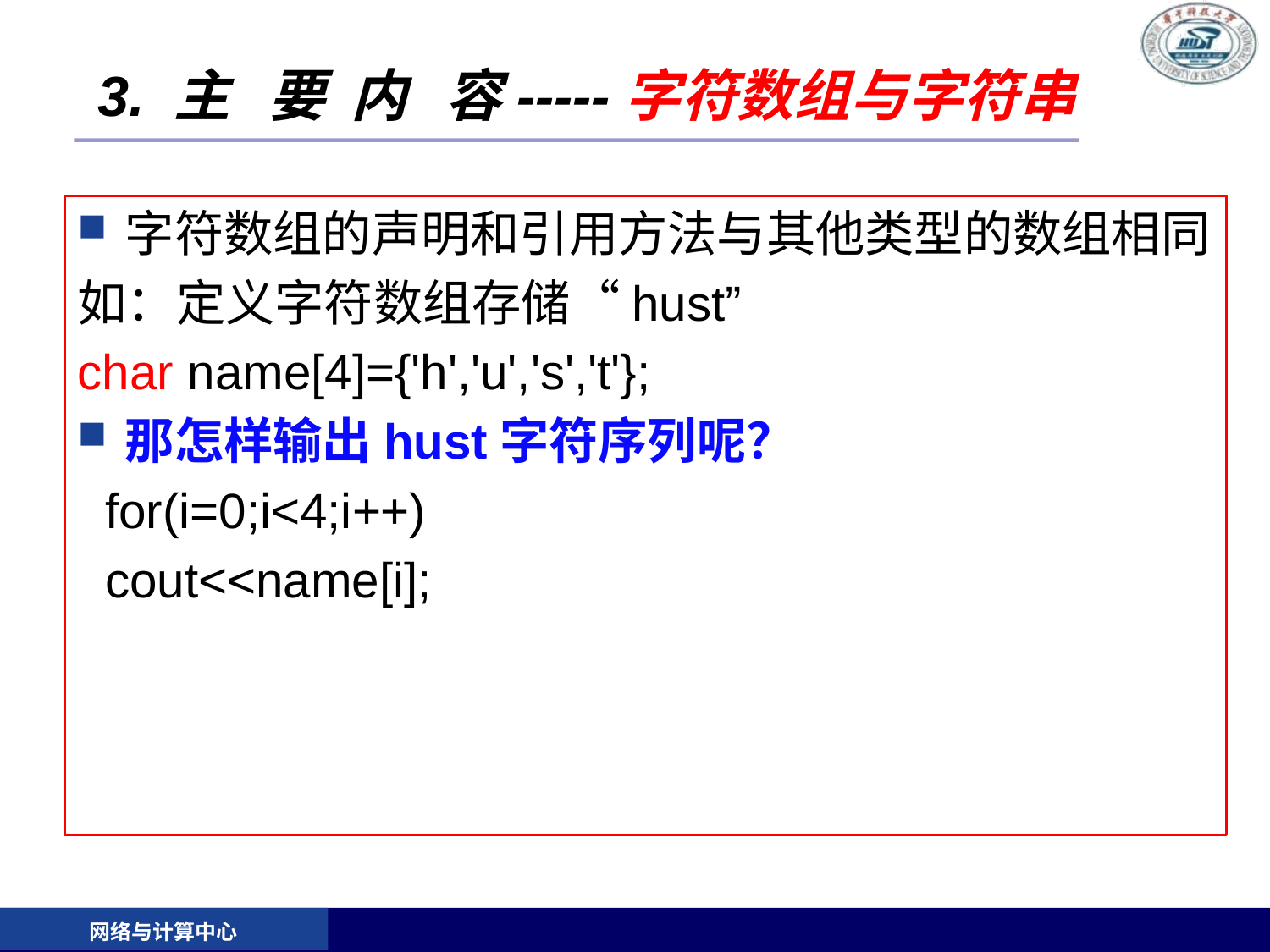

# 3. 主   要  内   容-----字符数组与字符串
字符数组的声明和引用方法与其他类型的数组相同
如：定义字符数组存储“hust”
char name[4]={'h','u','s','t'};
那怎样输出hust字符序列呢？
  for(i=0;i<4;i++)
  cout<<name[i];

网络与计算中心